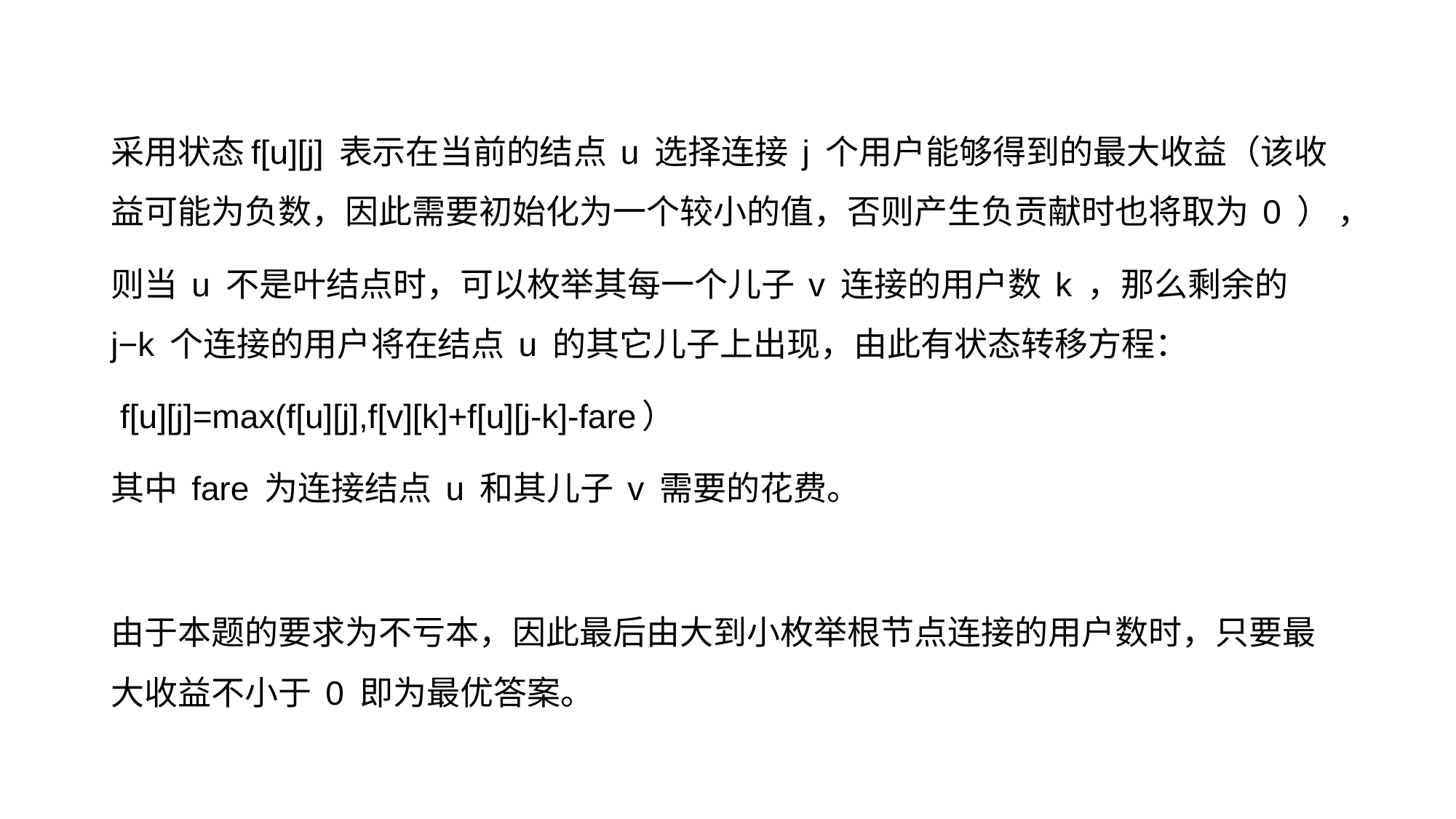

采用状态f[u][j] 表示在当前的结点 u 选择连接 j 个用户能够得到的最大收益（该收益可能为负数，因此需要初始化为一个较小的值，否则产生负贡献时也将取为 0 ） ，
则当 u 不是叶结点时，可以枚举其每一个儿子 v 连接的用户数 k ，那么剩余的 j−k 个连接的用户将在结点 u 的其它儿子上出现，由此有状态转移方程：
 f[u][j]=max(f[u][j],f[v][k]+f[u][j-k]-fare）
其中 fare 为连接结点 u 和其儿子 v 需要的花费。

由于本题的要求为不亏本，因此最后由大到小枚举根节点连接的用户数时，只要最大收益不小于 0 即为最优答案。